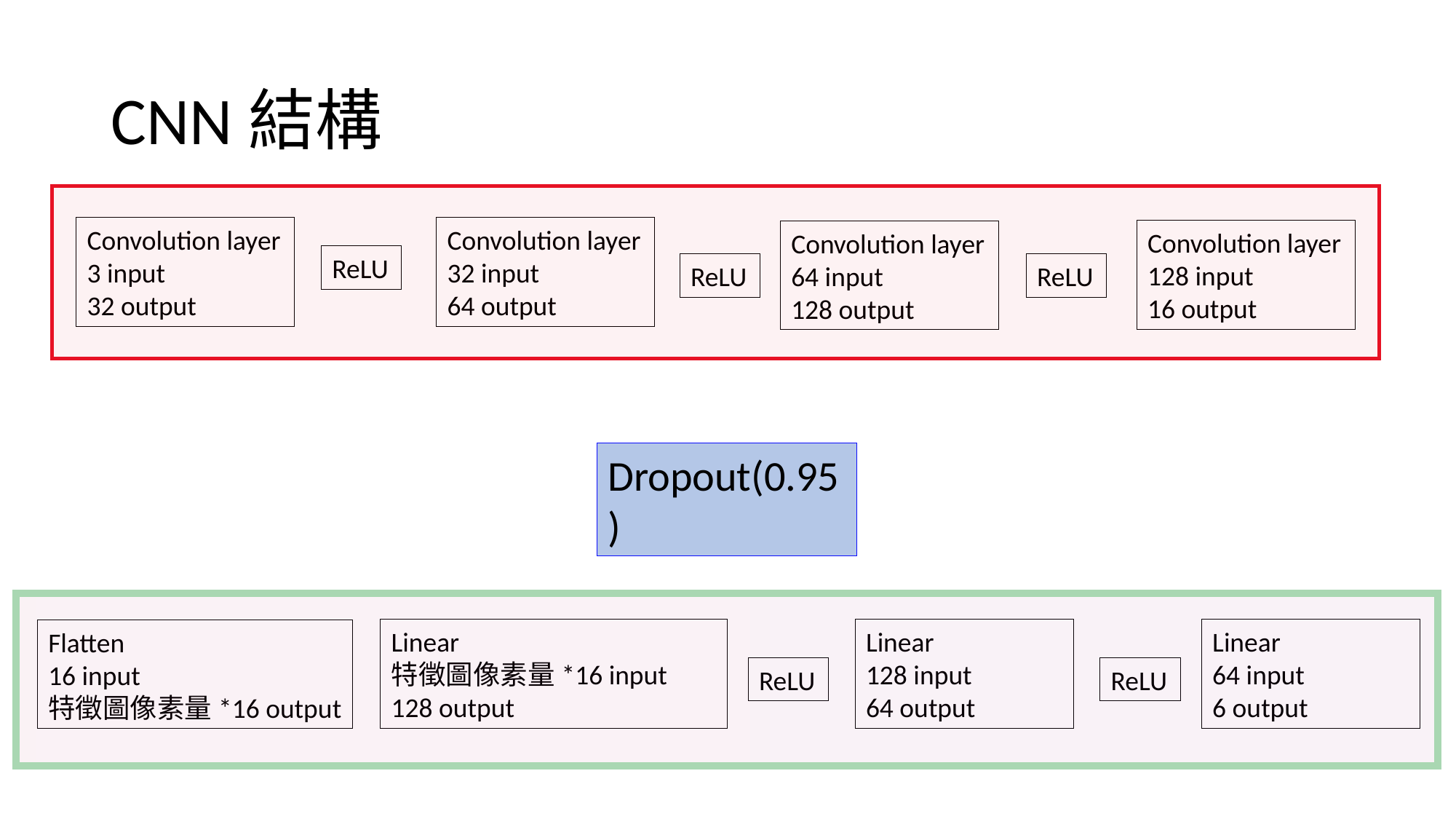

# CNN結構

Convolution layer
3 input
32 output
Convolution layer
32 input
64 output
Convolution layer
128 input
16 output
Convolution layer
64 input
128 output
ReLU
ReLU
ReLU
Dropout(0.95)

Linear
特徵圖像素量*16 input
128 output
Linear
128 input
64 output
Linear
64 input
6 output
Flatten
16 input
特徵圖像素量*16 output
ReLU
ReLU